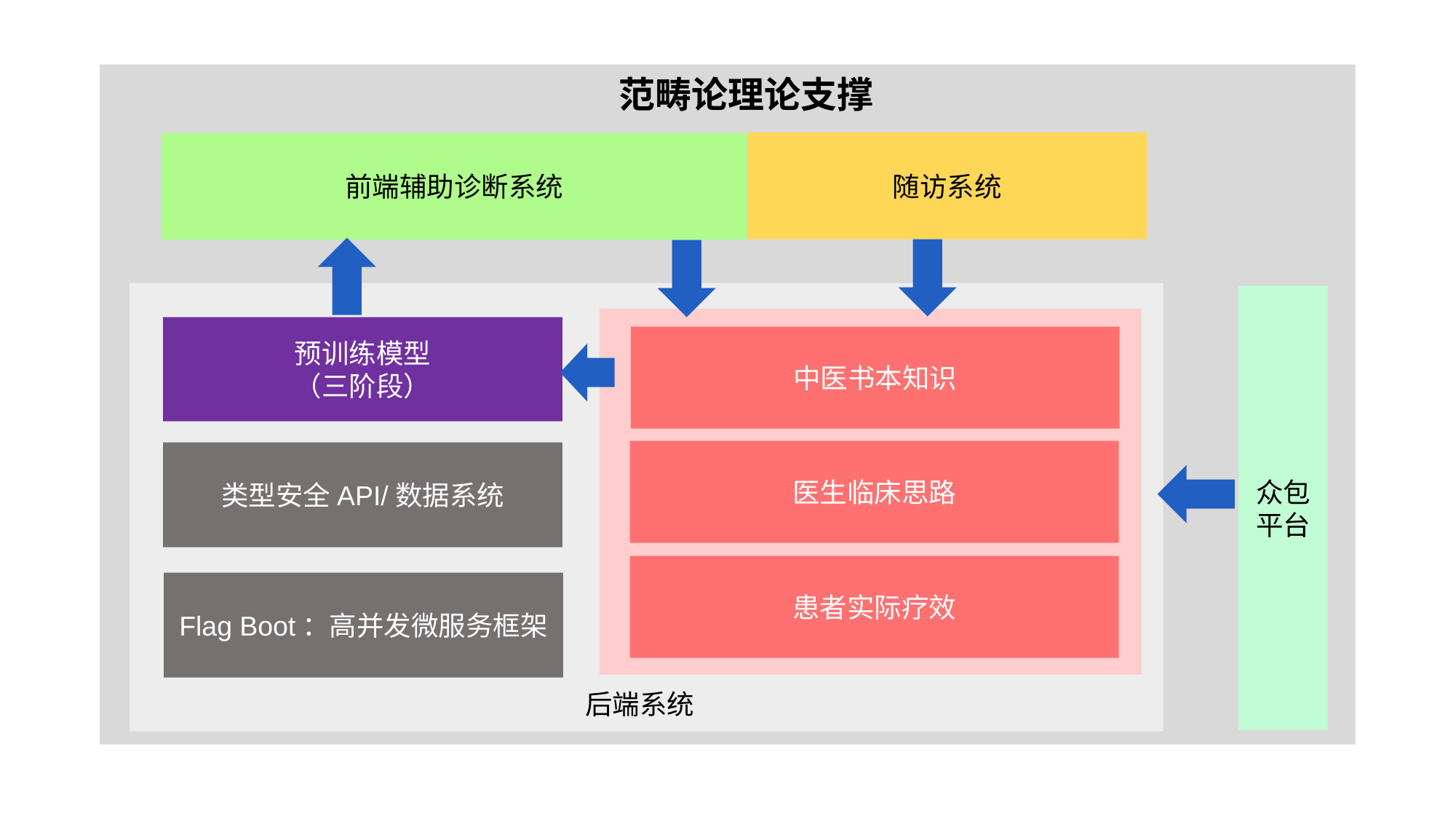

范畴论理论支撑
随访系统
前端辅助诊断系统

众包平台

预训练模型
（三阶段）
中医书本知识

医生临床思路
类型安全API/数据系统

患者实际疗效
Flag Boot：高并发微服务框架
后端系统